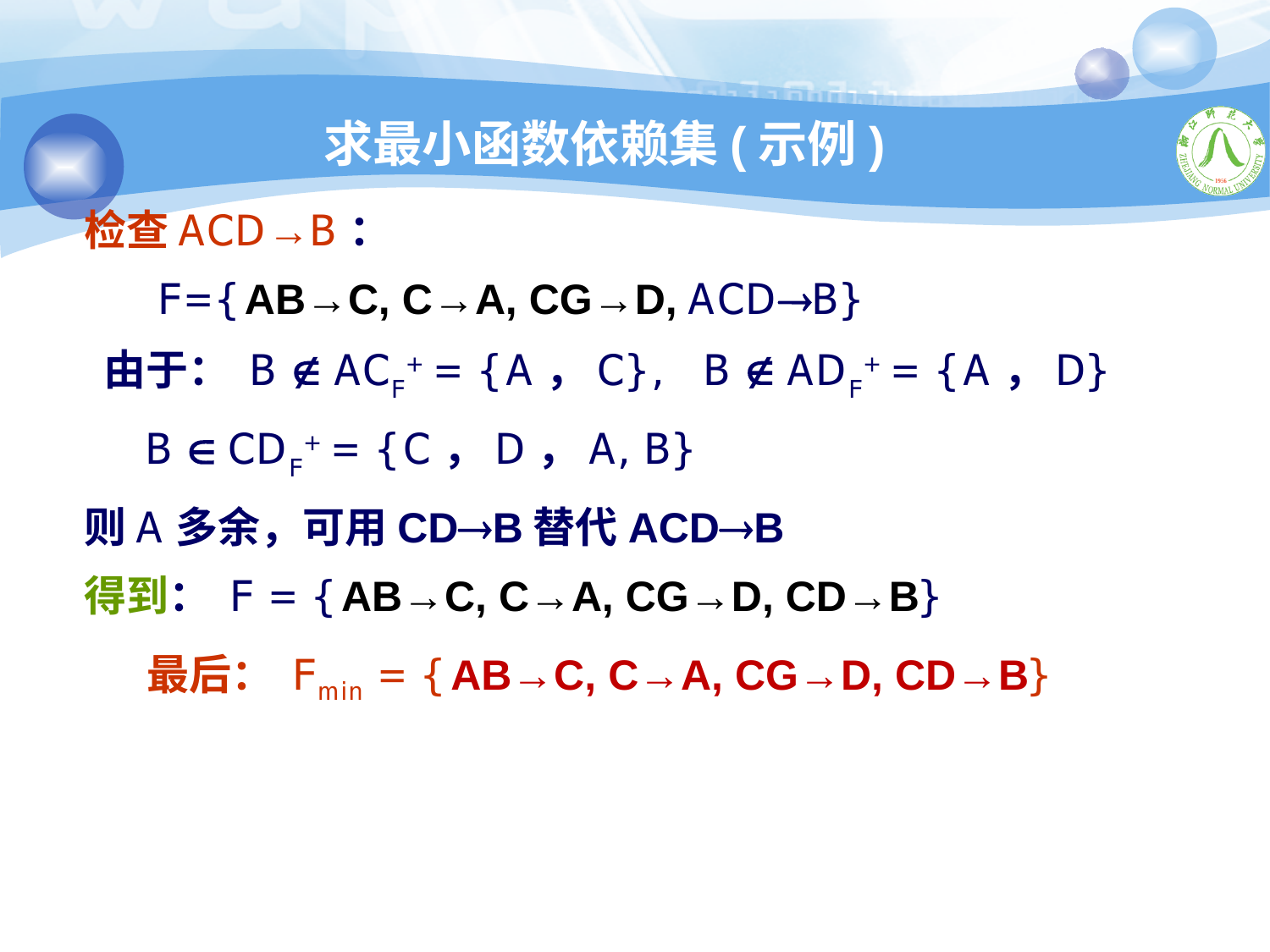

# 求最小函数依赖集(示例)
检查ACD→B：
      F={AB→C, C→A, CG→D, ACD→B}
 由于： B ∉ ACF+ = {A，C},   B ∉ ADF+ = {A，D}
     B ∈ CDF+ = {C，D，A, B}
则A多余，可用CD→B替代ACD→B
得到： F = {AB→C, C→A, CG→D, CD→B}
最后： Fmin = {AB→C, C→A, CG→D, CD→B}